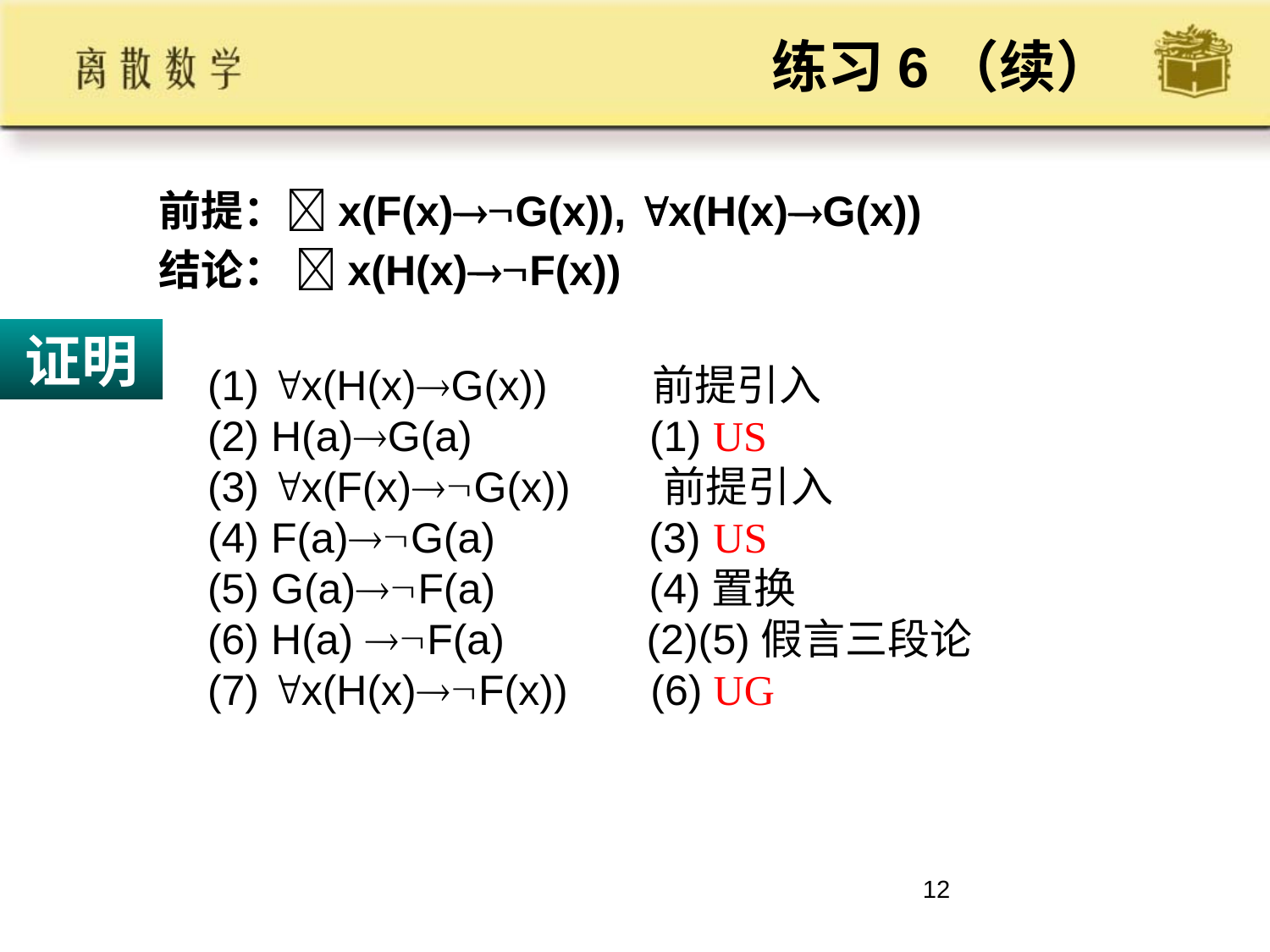

# 练习6（续）
前提：∀x(F(x)→¬G(x)), ∀x(H(x)→G(x))
结论： ∀x(H(x)→¬F(x))

证明
(1) ∀x(H(x)→G(x))        前提引入
(2) H(a)→G(a)               (1) US
(3) ∀x(F(x)→¬G(x))       前提引入
(4) F(a)→¬G(a)             (3) US
(5) G(a)→¬F(a)             (4)置换
(6) H(a) →¬F(a)            (2)(5)假言三段论
(7) ∀x(H(x)→¬F(x))       (6) UG
12